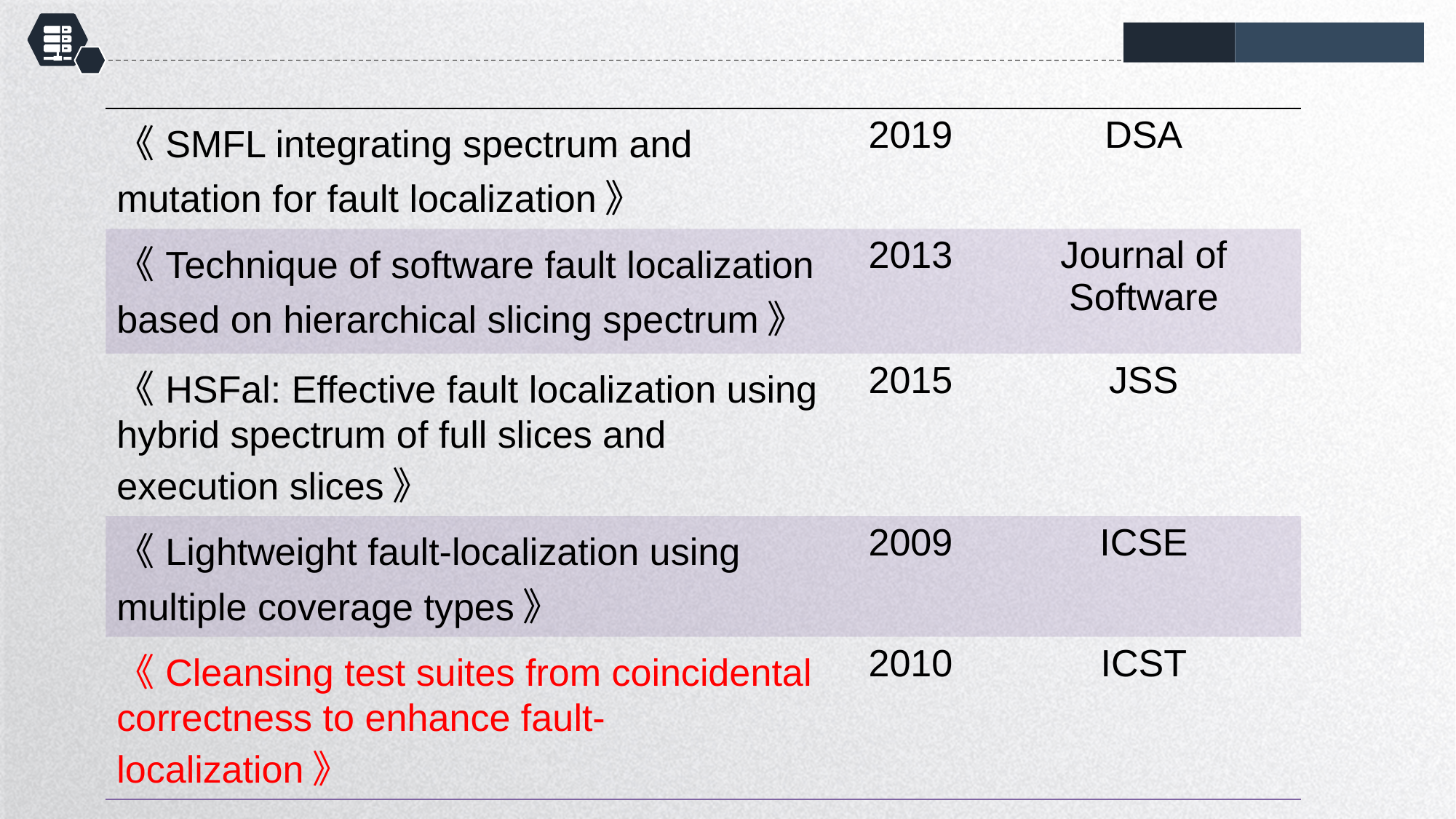

| 《SMFL integrating spectrum and mutation for fault localization》 | 2019 | DSA |
| --- | --- | --- |
| 《Technique of software fault localization based on hierarchical slicing spectrum》 | 2013 | Journal of Software |
| 《HSFal: Effective fault localization using hybrid spectrum of full slices and execution slices》 | 2015 | JSS |
| 《Lightweight fault-localization using multiple coverage types》 | 2009 | ICSE |
| 《Cleansing test suites from coincidental correctness to enhance fault-localization》 | 2010 | ICST |
延时符